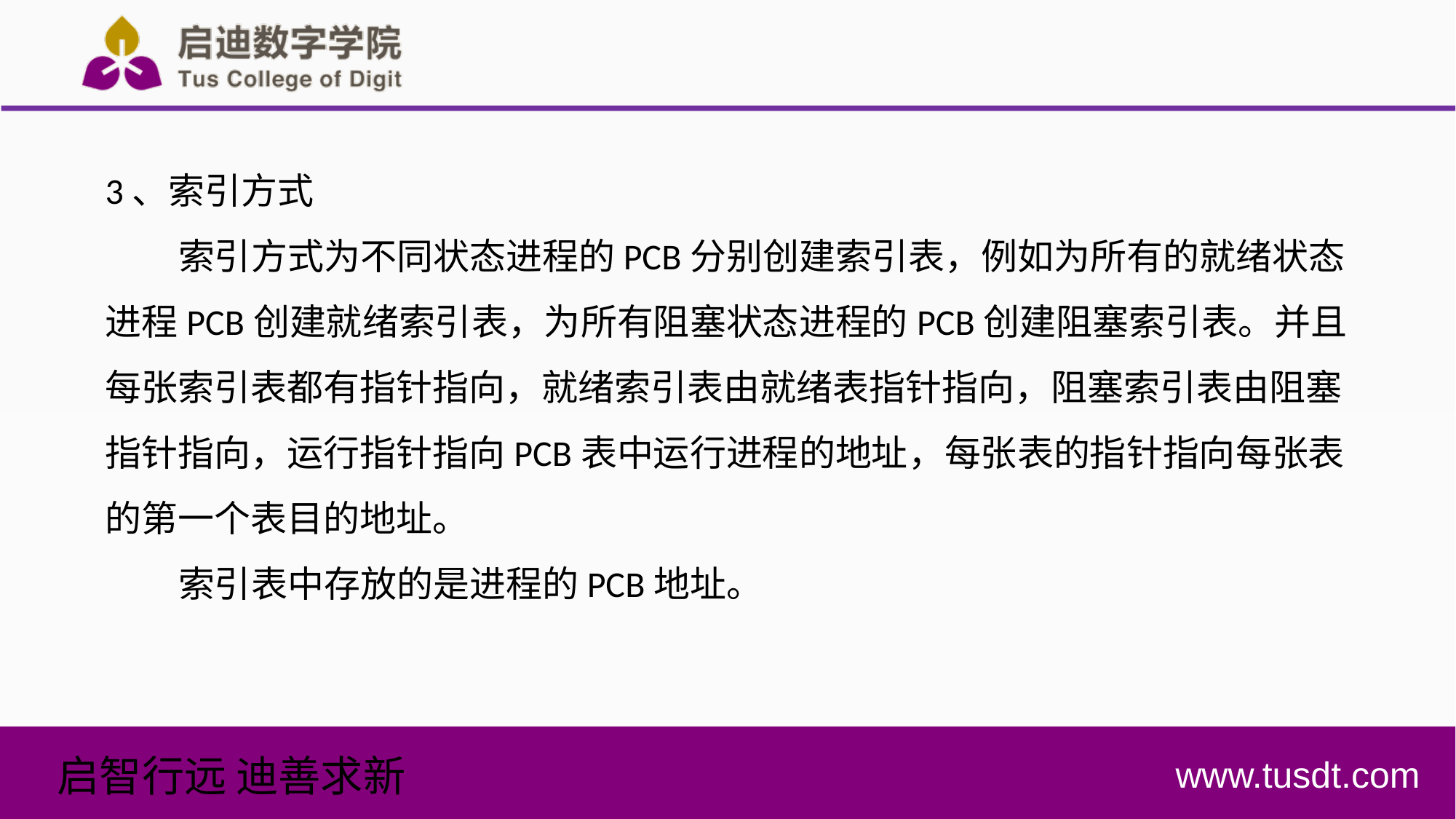

3、索引方式
索引方式为不同状态进程的PCB分别创建索引表，例如为所有的就绪状态进程PCB创建就绪索引表，为所有阻塞状态进程的PCB创建阻塞索引表。并且每张索引表都有指针指向，就绪索引表由就绪表指针指向，阻塞索引表由阻塞指针指向，运行指针指向PCB表中运行进程的地址，每张表的指针指向每张表的第一个表目的地址。
索引表中存放的是进程的PCB地址。